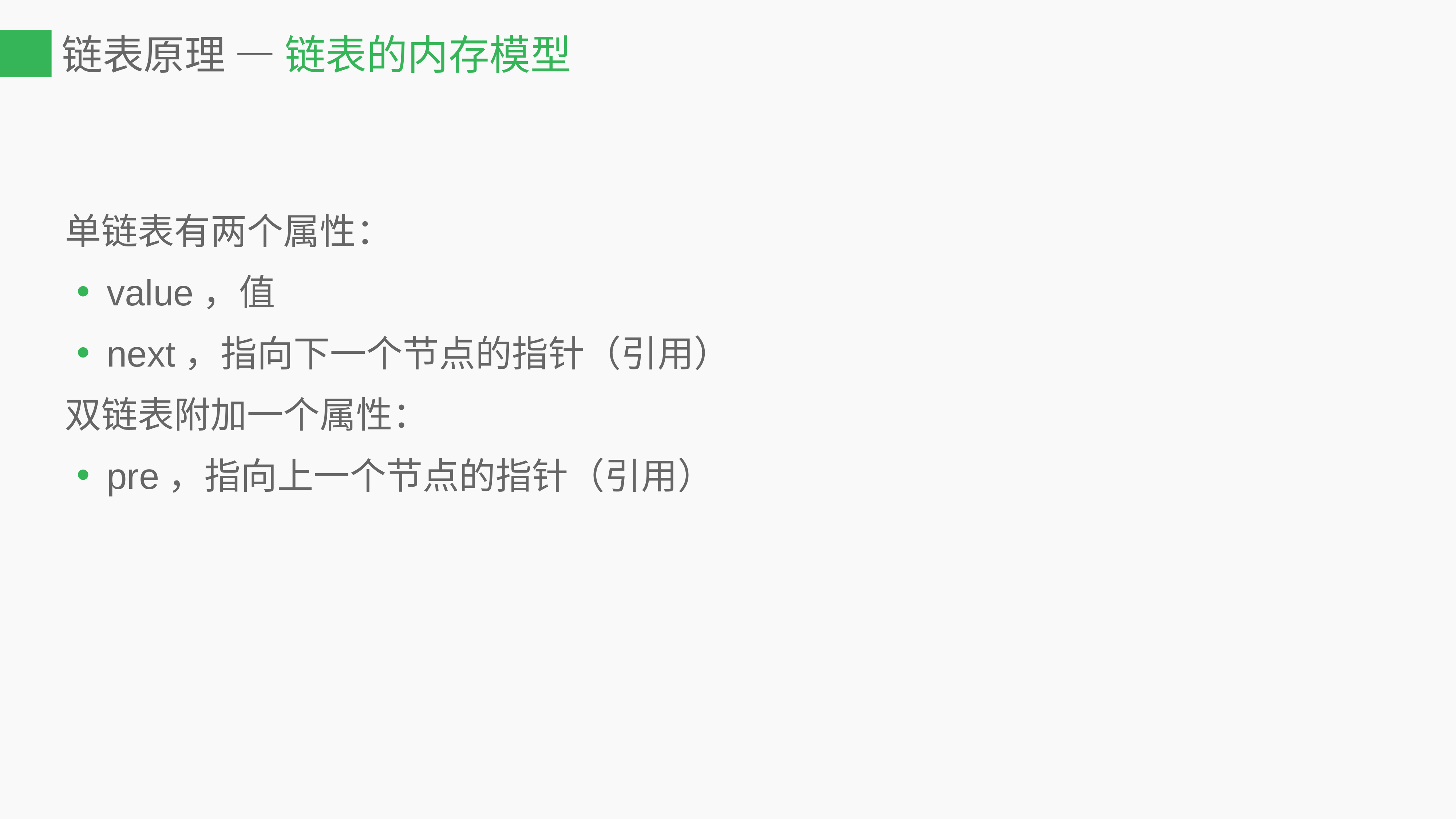

# 链表原理 — 链表的内存模型
单链表有两个属性：
value，值
next，指向下一个节点的指针（引用）
双链表附加一个属性：
pre，指向上一个节点的指针（引用）